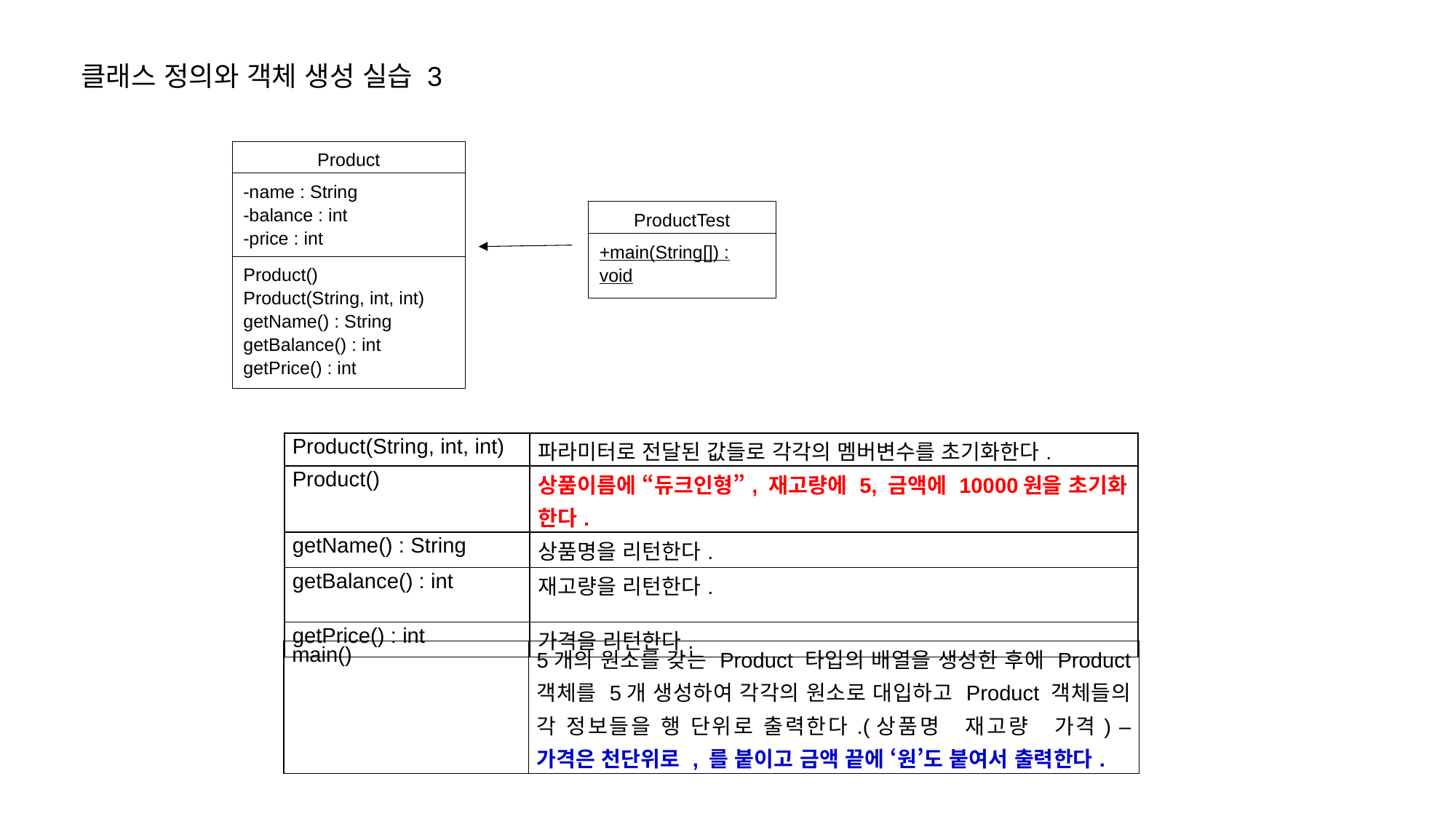

클래스 정의와 객체 생성 실습 3
Product
-name : String
-balance : int
-price : int
ProductTest
Product()
Product(String, int, int)
getName() : String
getBalance() : int
getPrice() : int
+main(String[]) : void
| Product(String, int, int) | 파라미터로 전달된 값들로 각각의 멤버변수를 초기화한다. |
| --- | --- |
| Product() | 상품이름에 “듀크인형”, 재고량에 5, 금액에 10000원을 초기화 한다. |
| getName() : String | 상품명을 리턴한다. |
| getBalance() : int | 재고량을 리턴한다. |
| getPrice() : int | 가격을 리턴한다. |
| main() | 5개의 원소를 갖는 Product 타입의 배열을 생성한 후에 Product 객체를 5개 생성하여 각각의 원소로 대입하고 Product 객체들의 각 정보들을 행 단위로 출력한다.(상품명 재고량 가격) – 가격은 천단위로 , 를 붙이고 금액 끝에 ‘원’도 붙여서 출력한다. |
| --- | --- |